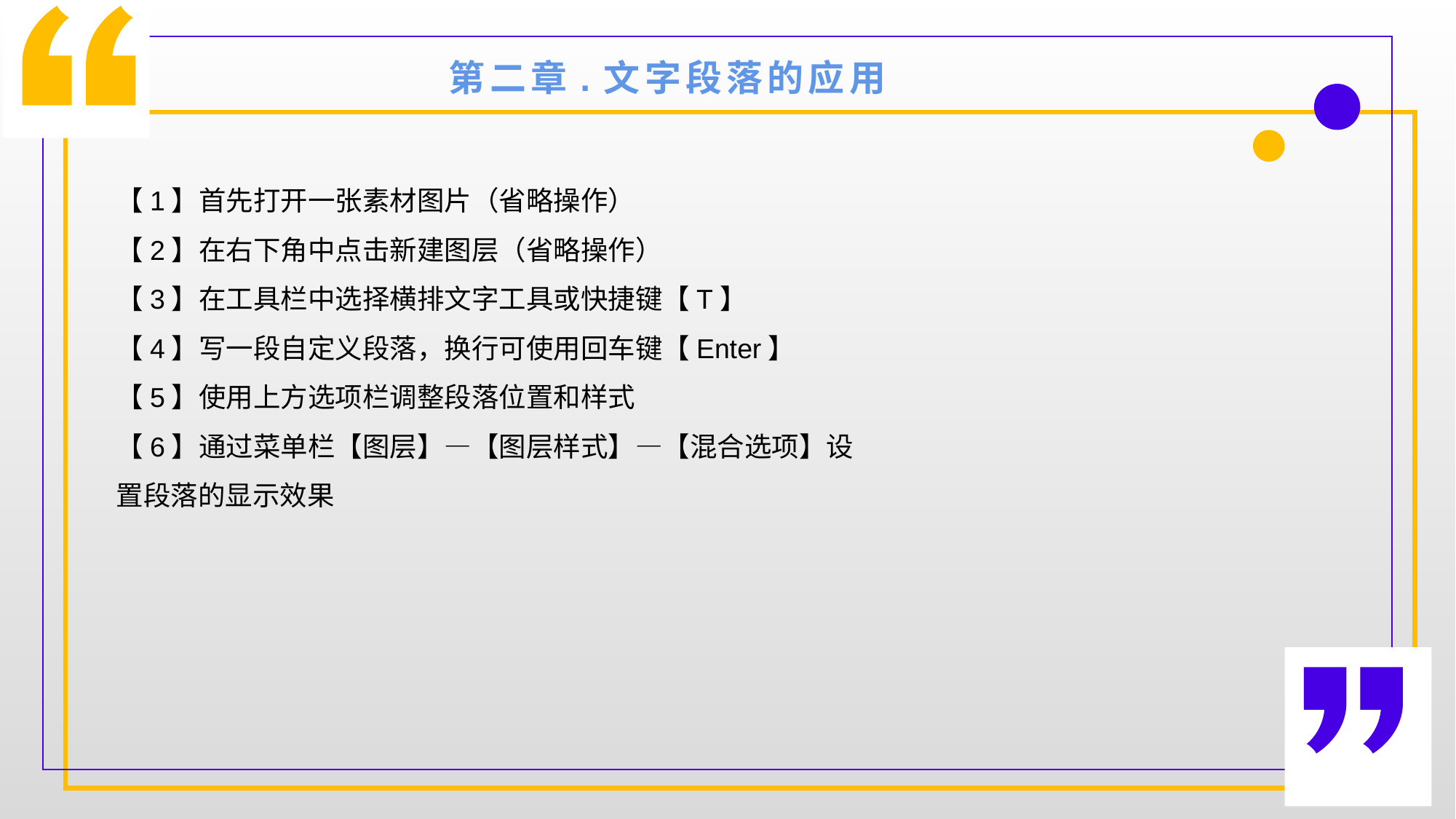

第二章.文字段落的应用

【1】首先打开一张素材图片（省略操作）
【2】在右下角中点击新建图层（省略操作）
【3】在工具栏中选择横排文字工具或快捷键【T】
【4】写一段自定义段落，换行可使用回车键【Enter】
【5】使用上方选项栏调整段落位置和样式
【6】通过菜单栏【图层】—【图层样式】—【混合选项】设置段落的显示效果